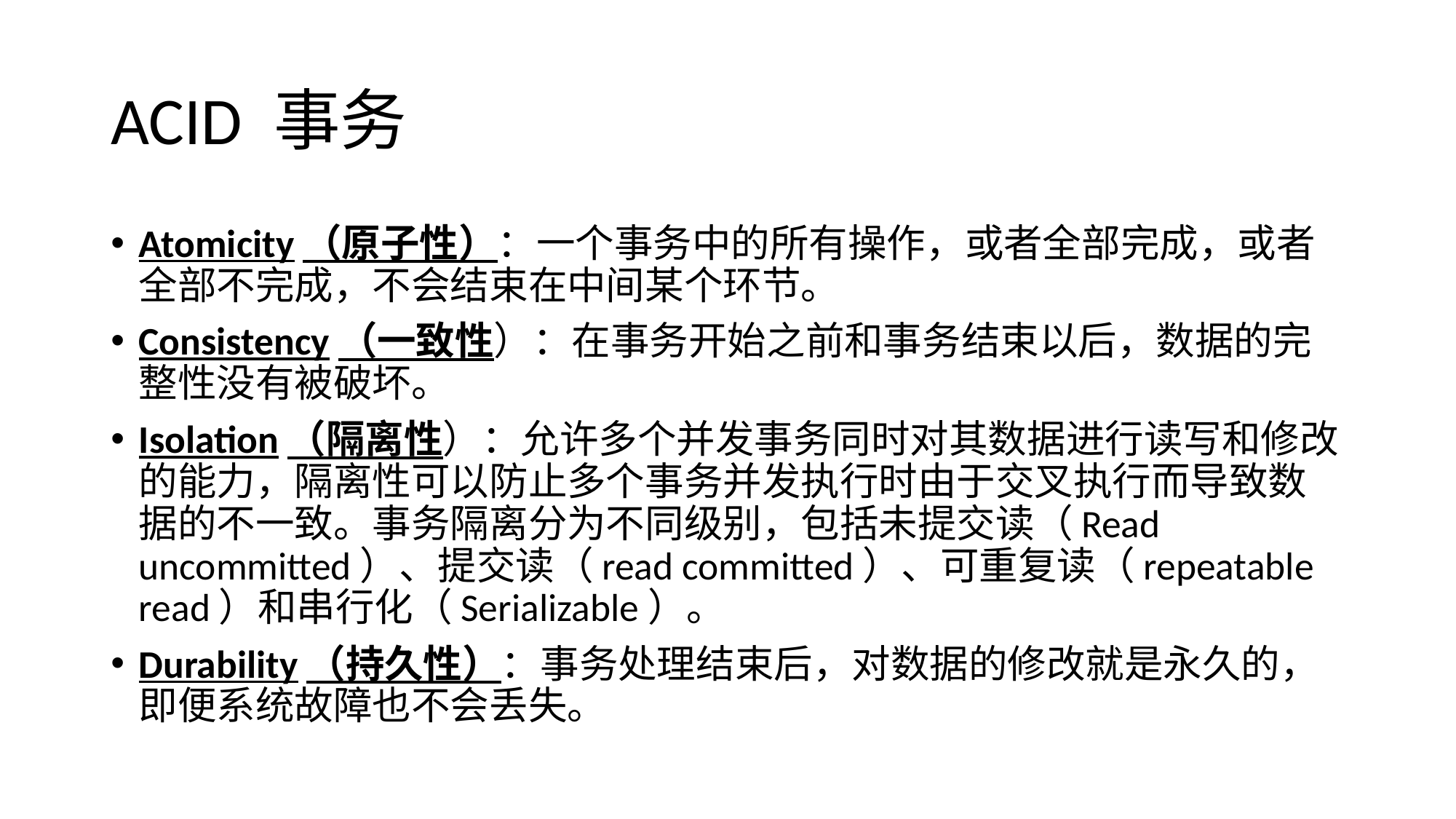

# ACID 事务
Atomicity（原子性）：一个事务中的所有操作，或者全部完成，或者全部不完成，不会结束在中间某个环节。
Consistency（一致性）：在事务开始之前和事务结束以后，数据的完整性没有被破坏。
Isolation（隔离性）：允许多个并发事务同时对其数据进行读写和修改的能力，隔离性可以防止多个事务并发执行时由于交叉执行而导致数据的不一致。事务隔离分为不同级别，包括未提交读（Read uncommitted）、提交读（read committed）、可重复读（repeatable read）和串行化（Serializable）。
Durability（持久性）：事务处理结束后，对数据的修改就是永久的，即便系统故障也不会丢失。